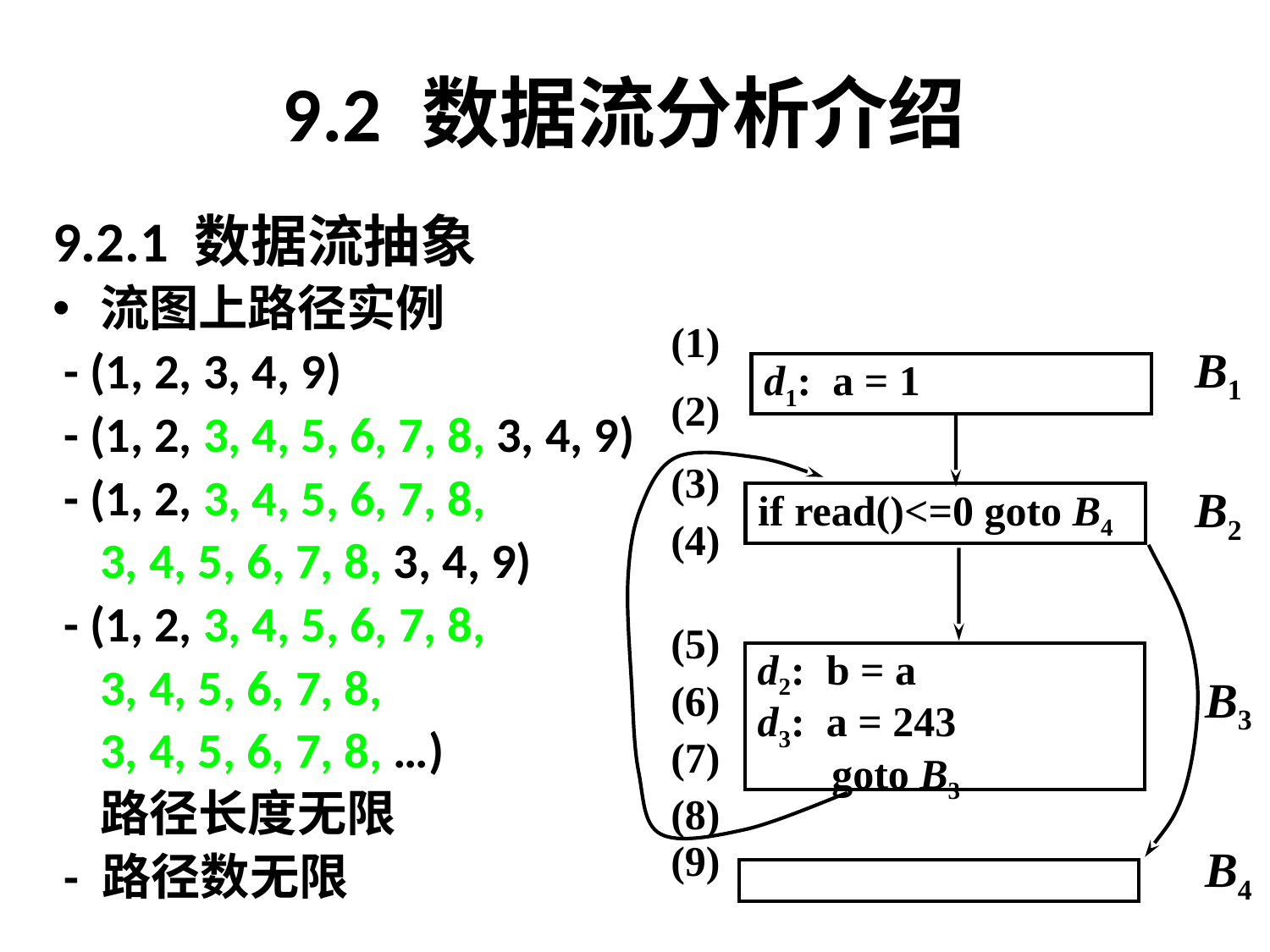

# 9.2 数据流分析介绍
9.2.1 数据流抽象
流图上路径实例
 - (1, 2, 3, 4, 9)
 - (1, 2, 3, 4, 5, 6, 7, 8, 3, 4, 9)
 - (1, 2, 3, 4, 5, 6, 7, 8,
	3, 4, 5, 6, 7, 8, 3, 4, 9)
 - (1, 2, 3, 4, 5, 6, 7, 8,
	3, 4, 5, 6, 7, 8,
	3, 4, 5, 6, 7, 8, …)
	路径长度无限
 - 路径数无限
(1)
B1
d1:  a = 1
(2)

(3)
B2
if read()<=0 goto B4
(4)

(5)
(6)
(7)
(8)
d2:  b = a
d3:  a = 243
       goto B3
B3
B4
(9)